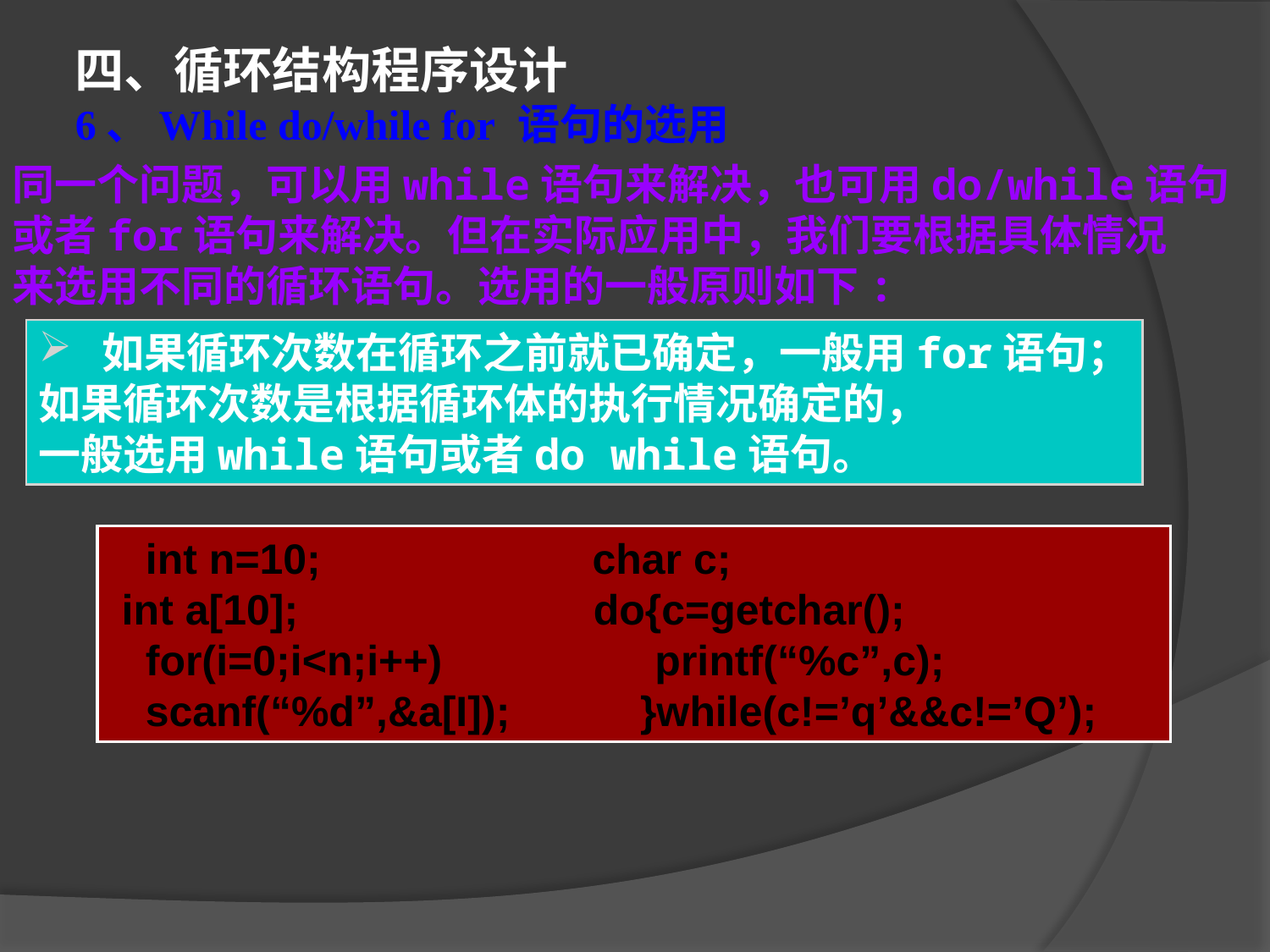

四、循环结构程序设计
6、While do/while for 语句的选用
同一个问题，可以用while语句来解决，也可用do/while语句
或者for语句来解决。但在实际应用中，我们要根据具体情况
来选用不同的循环语句。选用的一般原则如下:
如果循环次数在循环之前就已确定，一般用for语句；
如果循环次数是根据循环体的执行情况确定的，
一般选用while语句或者do while语句。
   int n=10;                       char c;
 int a[10];                         do{c=getchar();
   for(i=0;i<n;i++)                  printf(“%c”,c);
   scanf(“%d”,&a[I]);           }while(c!=’q’&&c!=’Q’);